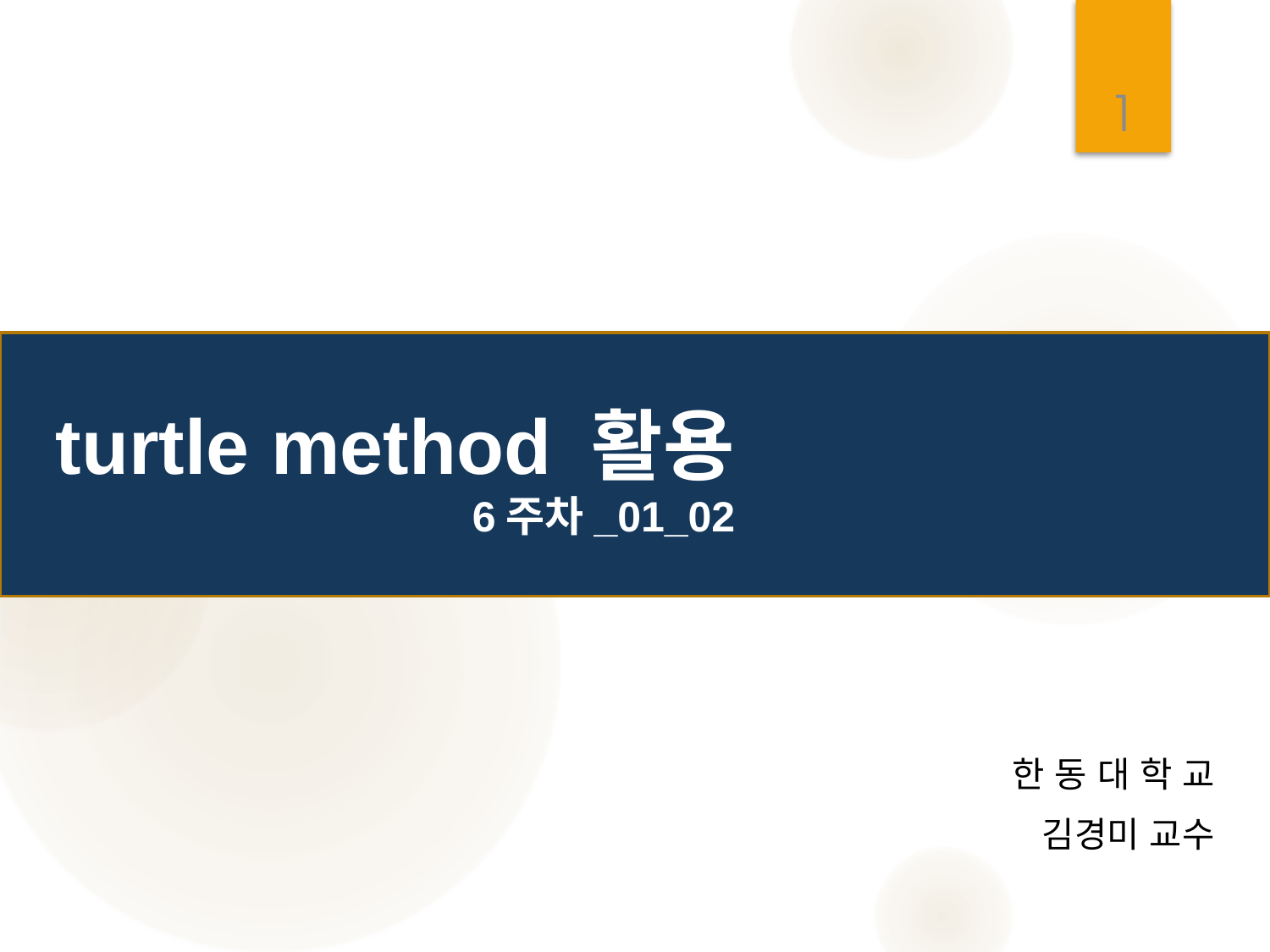

1

# turtle method 활용 6주차_01_02
한 동 대 학 교
 김경미 교수